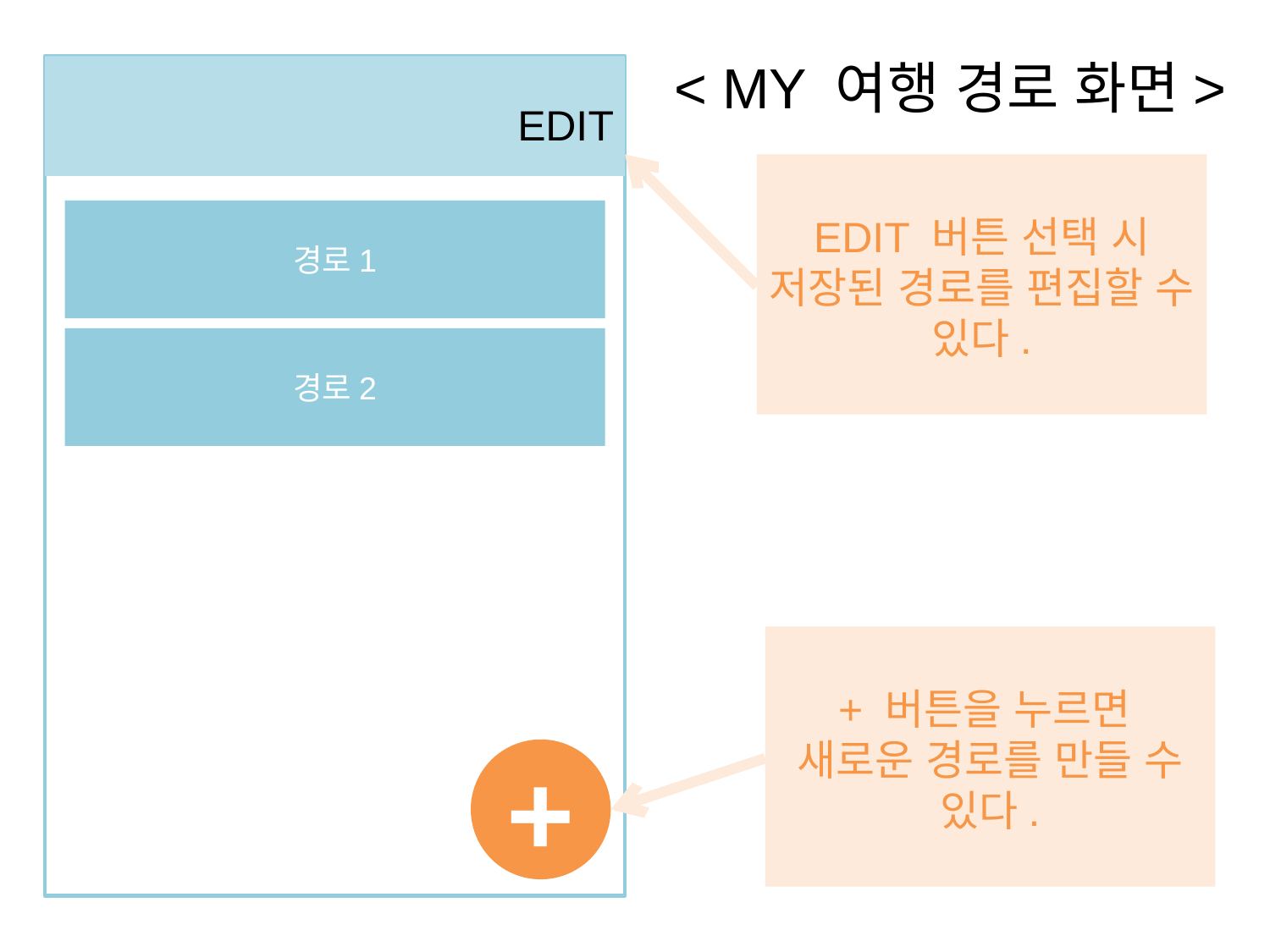

< MY 여행 경로 화면>

경로1
경로2
+
EDIT

EDIT 버튼 선택 시
저장된 경로를 편집할 수 있다.

+ 버튼을 누르면
새로운 경로를 만들 수 있다.